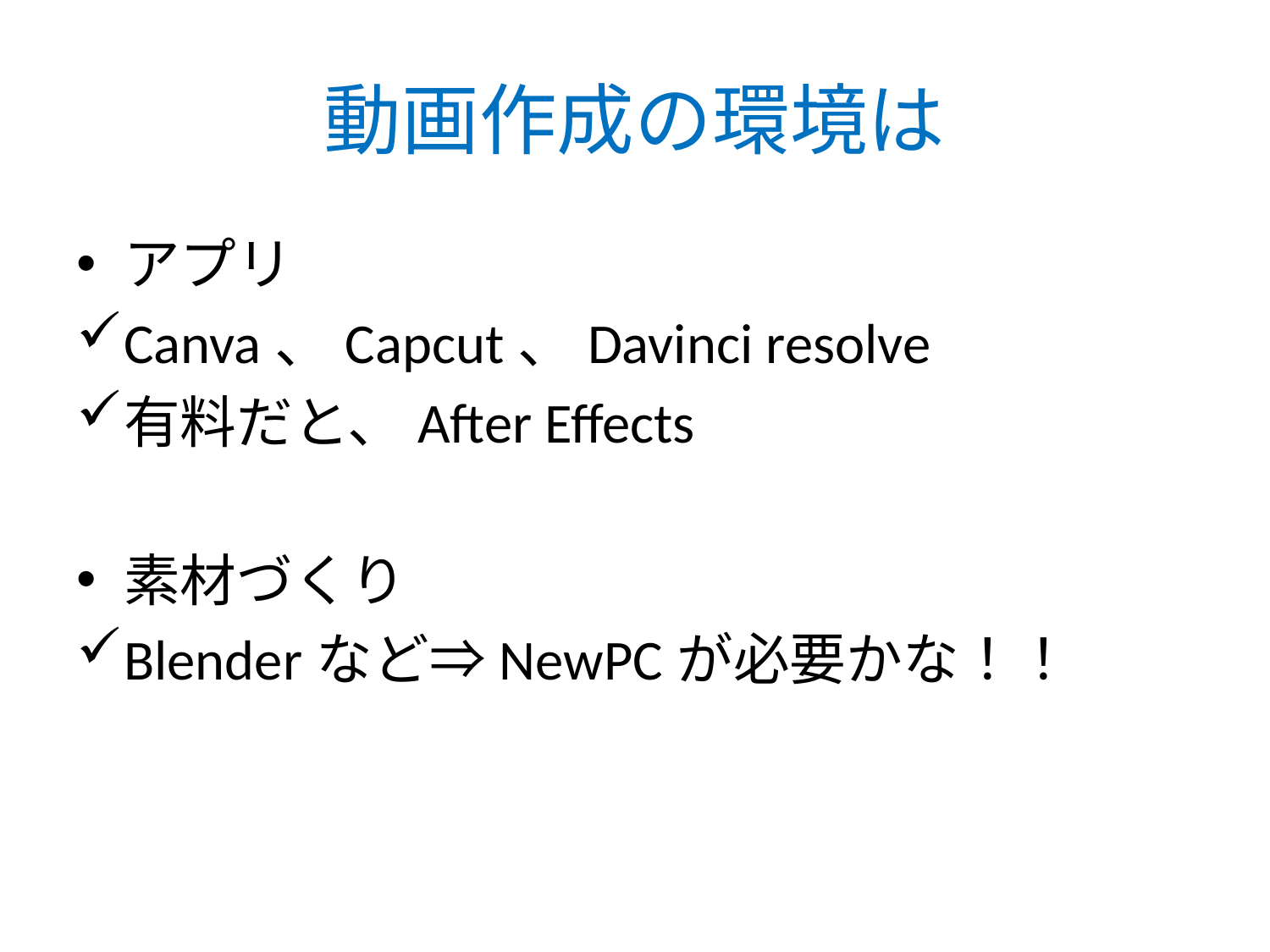

# 動画作成の環境は
アプリ
Canva、Capcut、Davinci resolve
有料だと、After Effects

素材づくり
Blenderなど⇒NewPCが必要かな！！